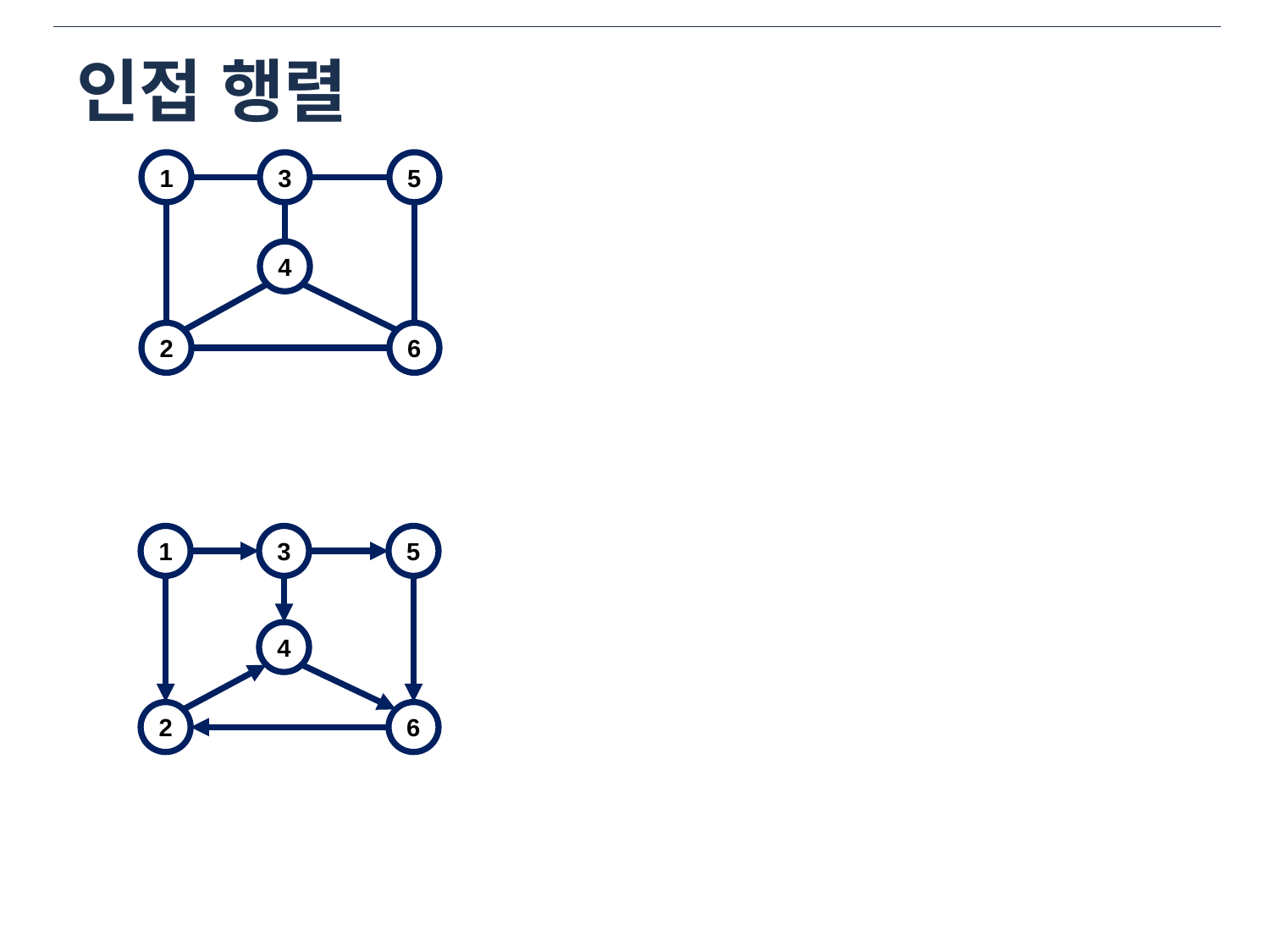

# 인접 행렬
1
3
5
4
2
6
1
3
5
4
2
6